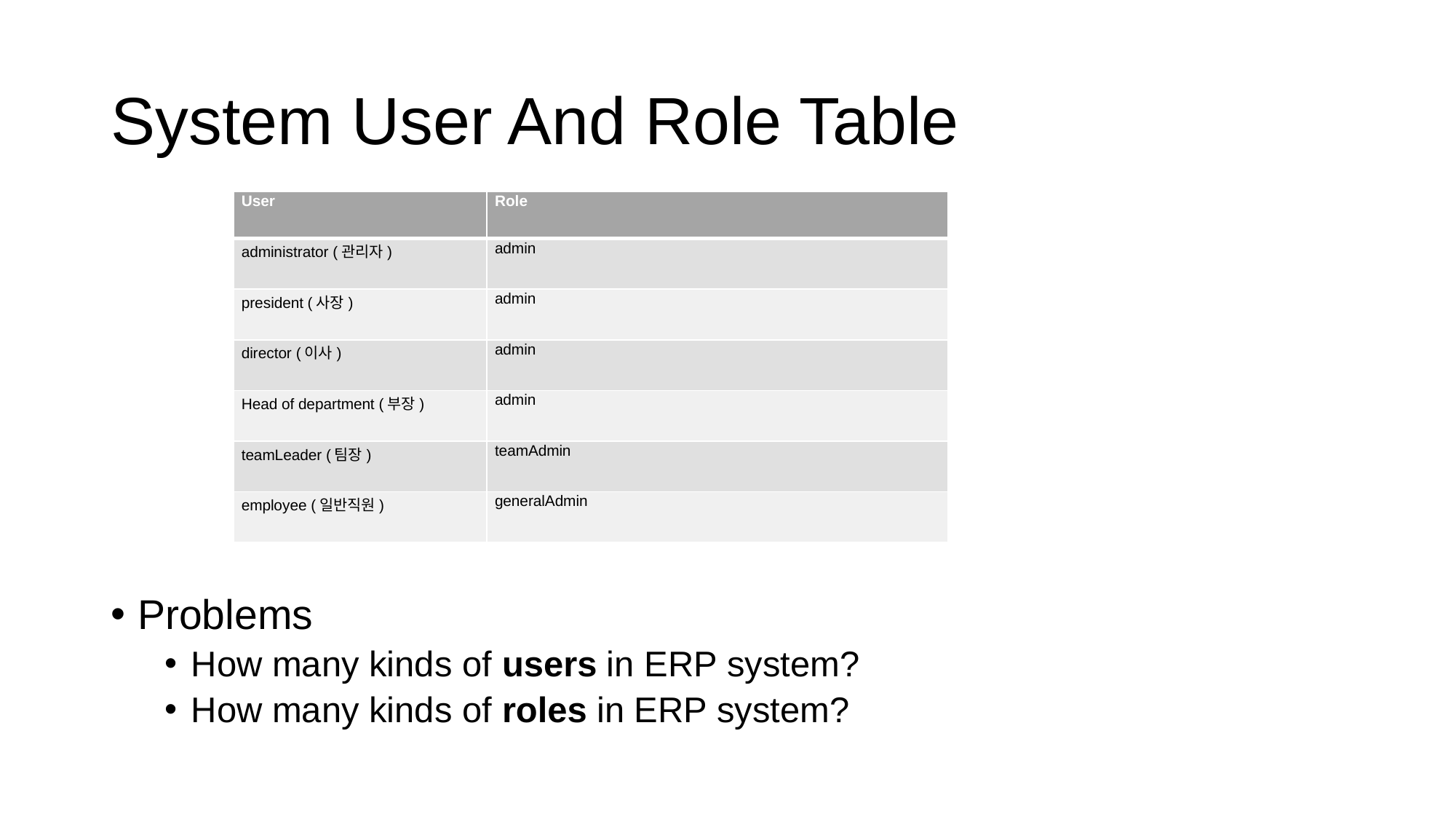

# System User And Role Table
| User | Role |
| --- | --- |
| administrator (관리자) | admin |
| president (사장) | admin |
| director (이사) | admin |
| Head of department (부장) | admin |
| teamLeader (팀장) | teamAdmin |
| employee (일반직원) | generalAdmin |
Problems
How many kinds of users in ERP system?
How many kinds of roles in ERP system?